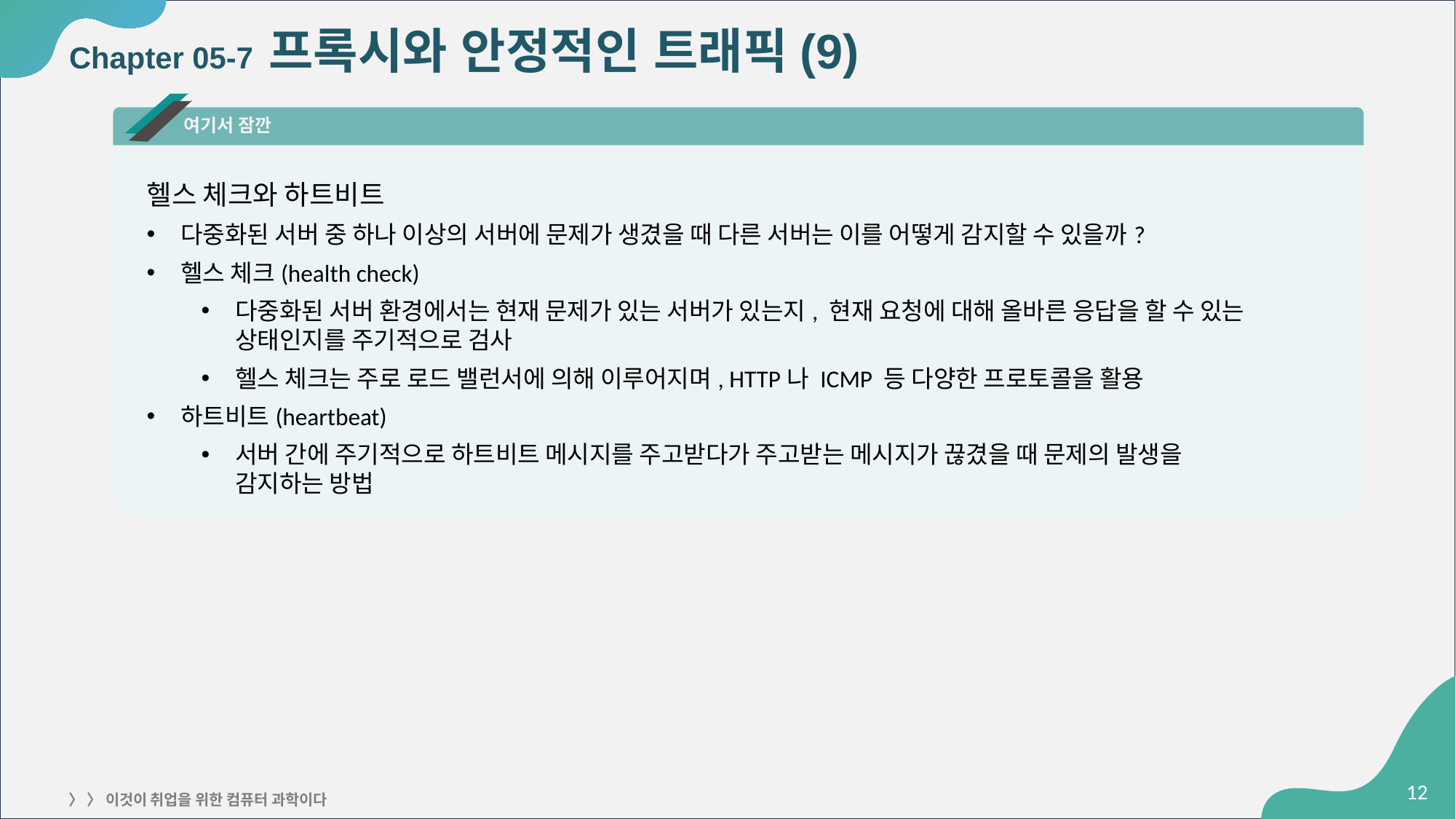

# Chapter 05-7 프록시와 안정적인 트래픽(9)

여기서 잠깐

헬스 체크와 하트비트
다중화된 서버 중 하나 이상의 서버에 문제가 생겼을 때 다른 서버는 이를 어떻게 감지할 수 있을까?
헬스 체크(health check)
다중화된 서버 환경에서는 현재 문제가 있는 서버가 있는지, 현재 요청에 대해 올바른 응답을 할 수 있는 상태인지를 주기적으로 검사
헬스 체크는 주로 로드 밸런서에 의해 이루어지며, HTTP나 ICMP 등 다양한 프로토콜을 활용
하트비트(heartbeat)
서버 간에 주기적으로 하트비트 메시지를 주고받다가 주고받는 메시지가 끊겼을 때 문제의 발생을
감지하는 방법
12
〉 〉 이것이 취업을 위한 컴퓨터 과학이다